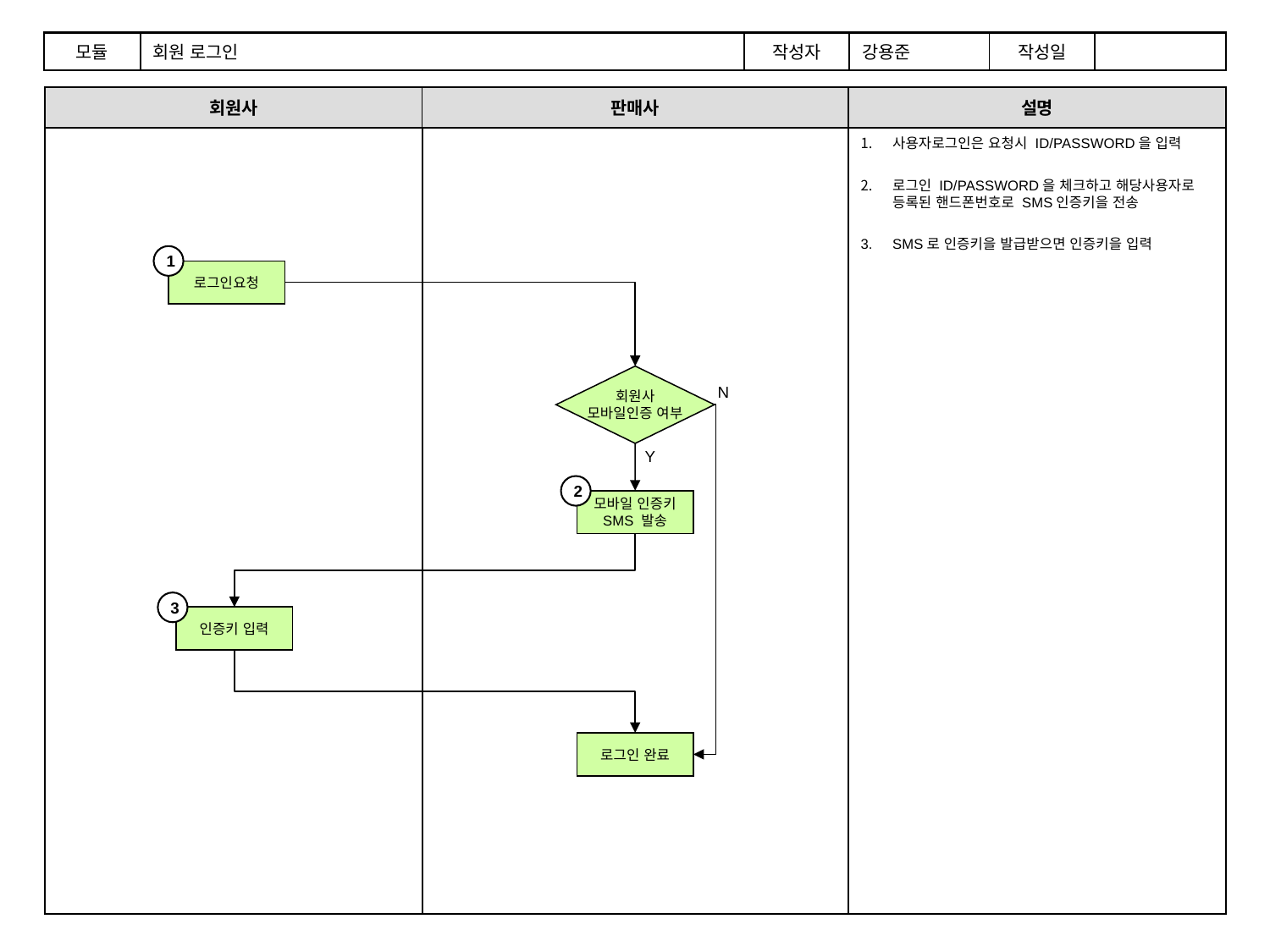

| 모듈 | 회원 로그인 | 작성자 | 강용준 | 작성일 |  |
| --- | --- | --- | --- | --- | --- |
회원사
설명
판매사
사용자로그인은 요청시 ID/PASSWORD을 입력

로그인 ID/PASSWORD을 체크하고 해당사용자로 등록된 핸드폰번호로 SMS인증키을 전송

SMS로 인증키을 발급받으면 인증키을 입력

1
로그인요청
회원사
모바일인증 여부
N
Y
2
모바일 인증키
SMS 발송
3
인증키 입력
로그인 완료